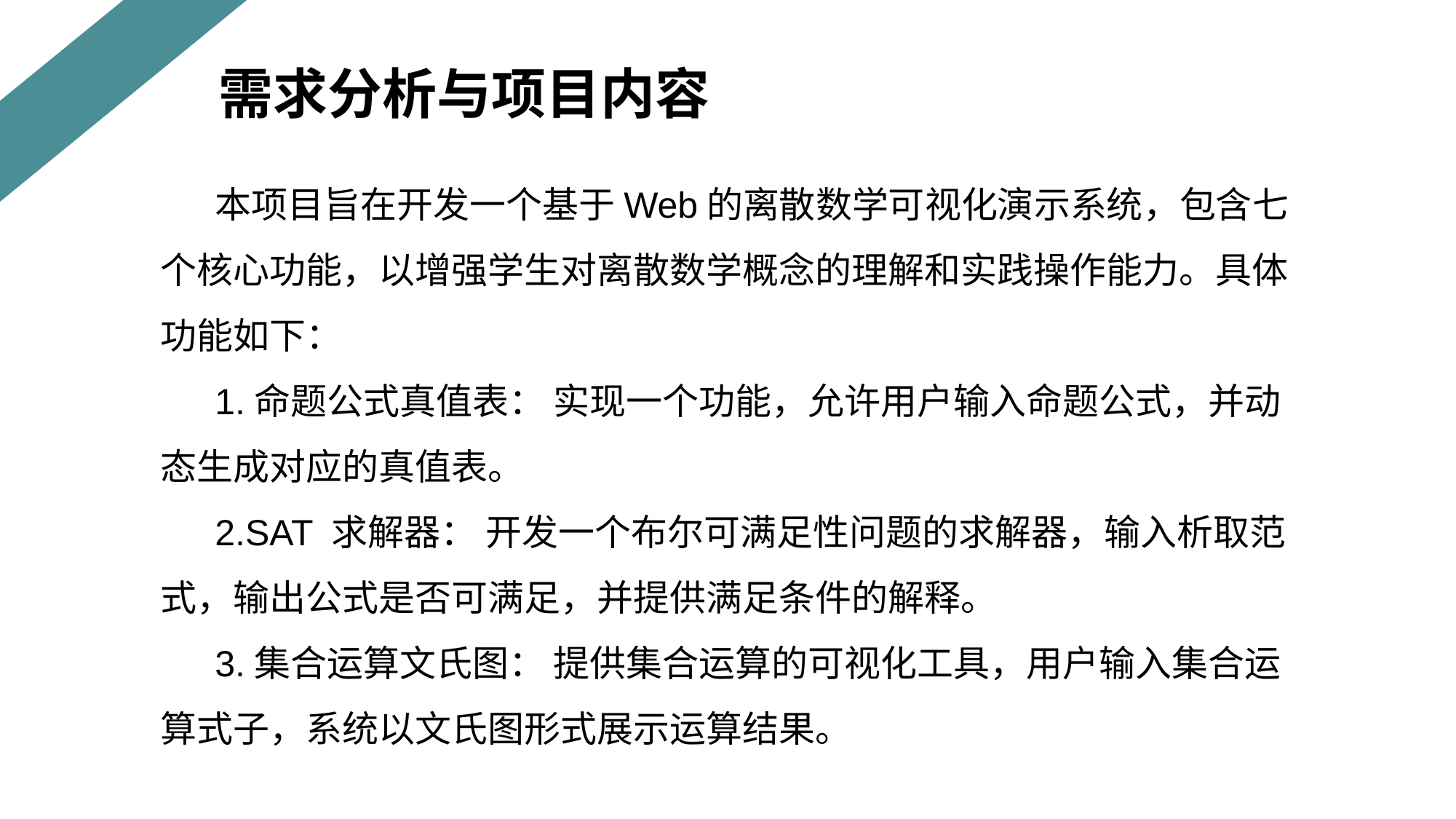

需求分析与项目内容
本项目旨在开发一个基于Web的离散数学可视化演示系统，包含七个核心功能，以增强学生对离散数学概念的理解和实践操作能力。具体功能如下：
1.命题公式真值表： 实现一个功能，允许用户输入命题公式，并动态生成对应的真值表。
2.SAT 求解器： 开发一个布尔可满足性问题的求解器，输入析取范式，输出公式是否可满足，并提供满足条件的解释。
3.集合运算文氏图： 提供集合运算的可视化工具，用户输入集合运算式子，系统以文氏图形式展示运算结果。